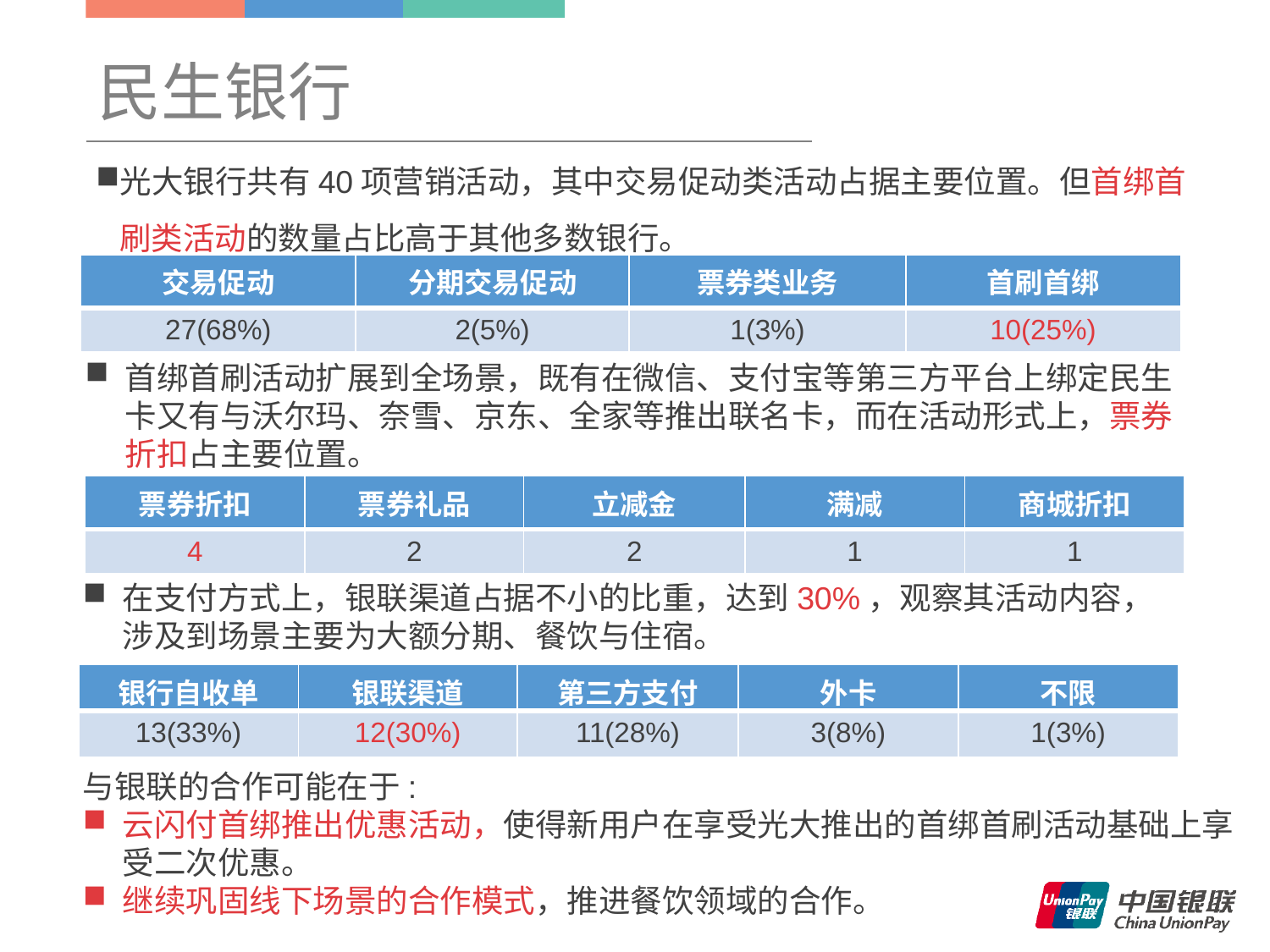

民生银行
光大银行共有40项营销活动，其中交易促动类活动占据主要位置。但首绑首刷类活动的数量占比高于其他多数银行。
| 交易促动 | 分期交易促动 | 票券类业务 | 首刷首绑 |
| --- | --- | --- | --- |
| 27(68%) | 2(5%) | 1(3%) | 10(25%) |
首绑首刷活动扩展到全场景，既有在微信、支付宝等第三方平台上绑定民生卡又有与沃尔玛、奈雪、京东、全家等推出联名卡，而在活动形式上，票券折扣占主要位置。
| 票券折扣 | 票券礼品 | 立减金 | 满减 | 商城折扣 |
| --- | --- | --- | --- | --- |
| 4 | 2 | 2 | 1 | 1 |
在支付方式上，银联渠道占据不小的比重，达到30%，观察其活动内容，涉及到场景主要为大额分期、餐饮与住宿。
| 银行自收单 | 银联渠道 | 第三方支付 | 外卡 | 不限 |
| --- | --- | --- | --- | --- |
| 13(33%) | 12(30%) | 11(28%) | 3(8%) | 1(3%) |
与银联的合作可能在于:
云闪付首绑推出优惠活动，使得新用户在享受光大推出的首绑首刷活动基础上享受二次优惠。
继续巩固线下场景的合作模式，推进餐饮领域的合作。